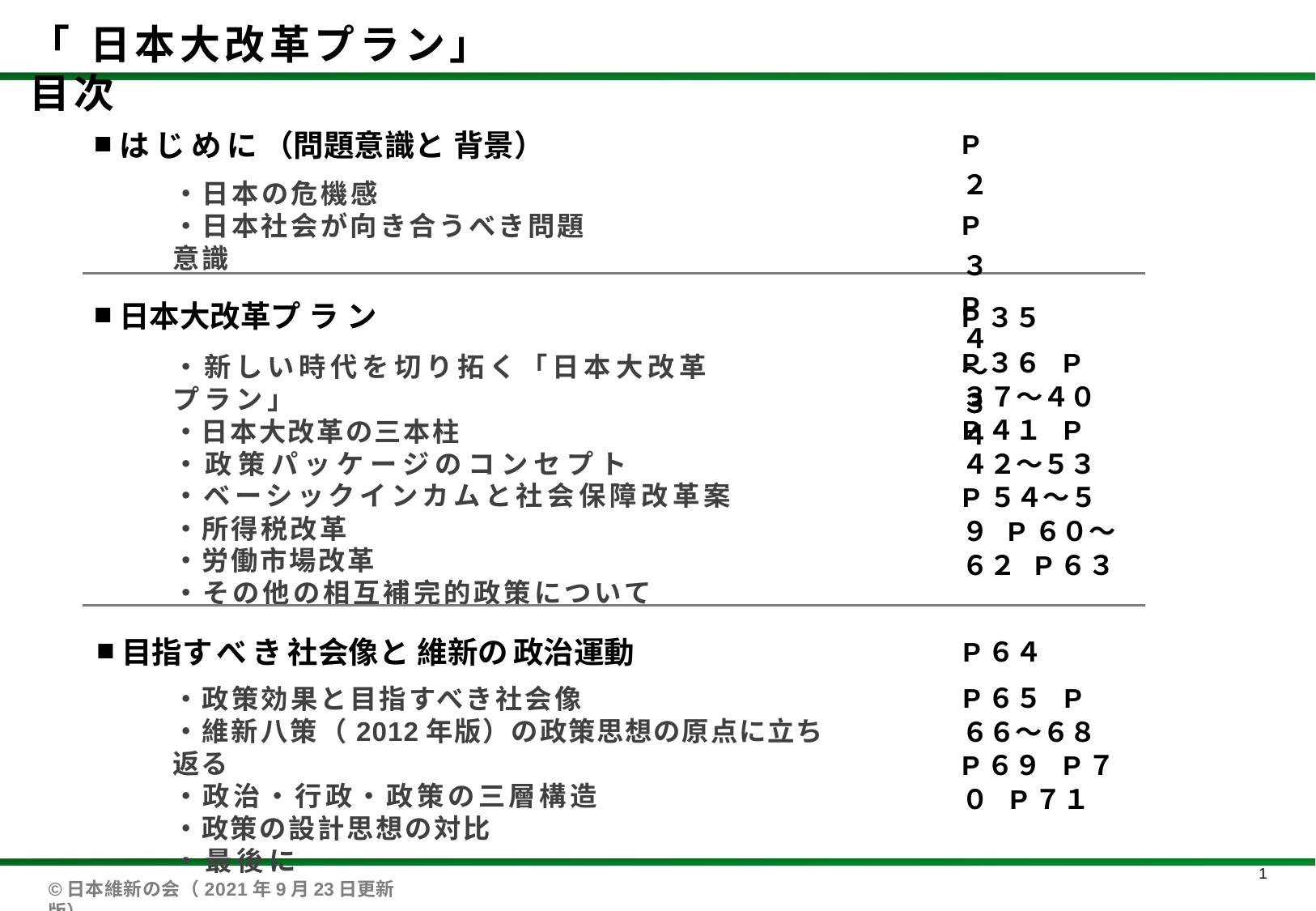

# 「日本大改革プラン」目次
はじめに（問題意識と背景）
・日本の危機感
・日本社会が向き合うべき問題意識
P２  P３
P４～３４

日本大改革プラン
・新しい時代を切り拓く「日本大改革プラン」
・日本大改革の三本柱
・政策パッケージのコンセプト
・ベーシックインカムと社会保障改革案
・所得税改革
・労働市場改革
・その他の相互補完的政策について
P３５
P３６  P３７～４０  P４１  P４２～５３  P５４～５９  P６０～６２  P６３

目指すべき社会像と維新の政治運動
・政策効果と目指すべき社会像
・維新八策（2012年版）の政策思想の原点に立ち返る
・政治・行政・政策の三層構造
・政策の設計思想の対比
・最後に
P６４
P６５  P６６～６８  P６９  P７０  P７１
1
©日本維新の会（2021年9月23日更新版）